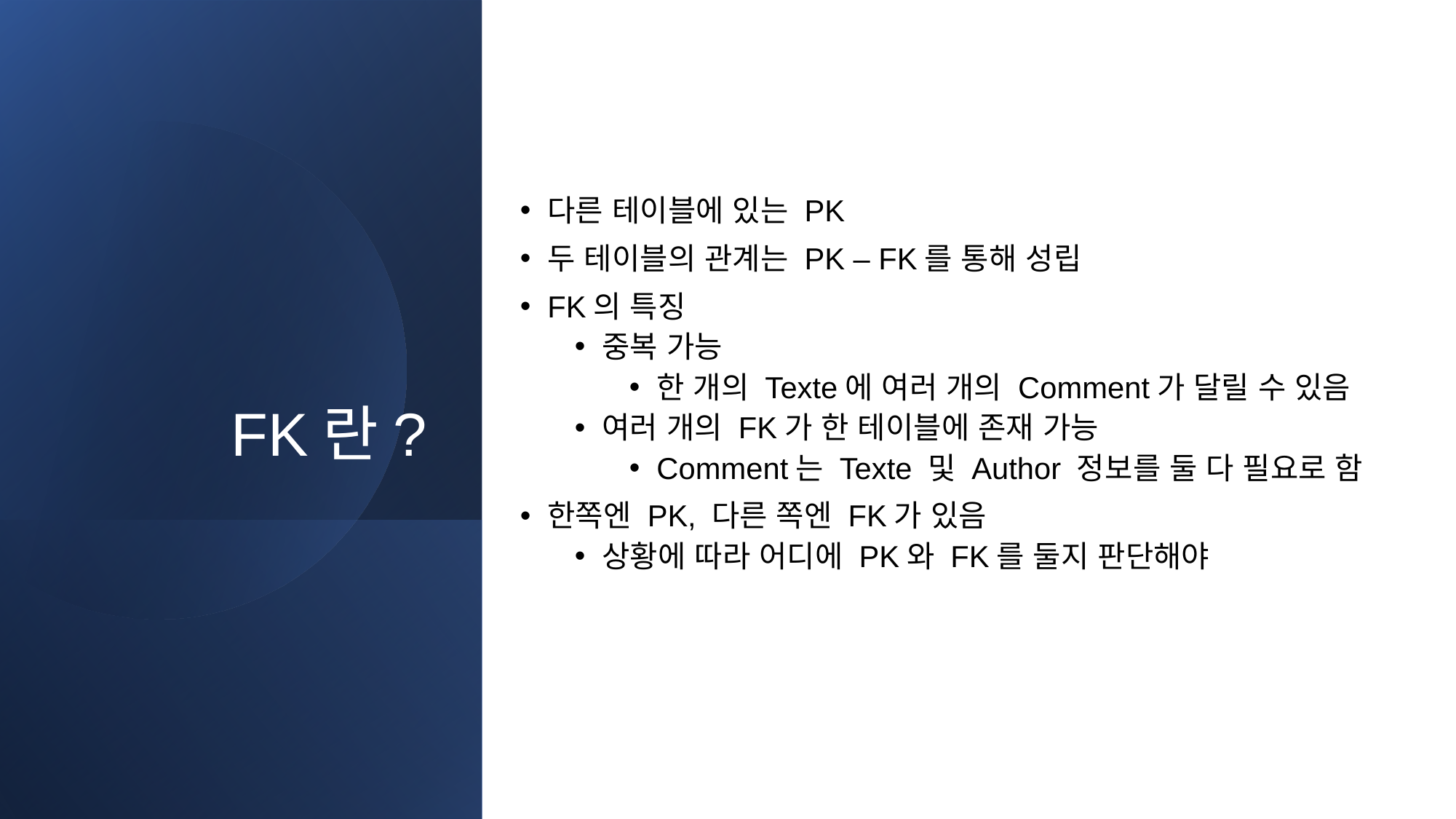

# FK란?
다른 테이블에 있는 PK
두 테이블의 관계는 PK – FK를 통해 성립
FK의 특징
중복 가능
한 개의 Texte에 여러 개의 Comment가 달릴 수 있음
여러 개의 FK가 한 테이블에 존재 가능
Comment는 Texte 및 Author 정보를 둘 다 필요로 함
한쪽엔 PK, 다른 쪽엔 FK가 있음
상황에 따라 어디에 PK와 FK를 둘지 판단해야